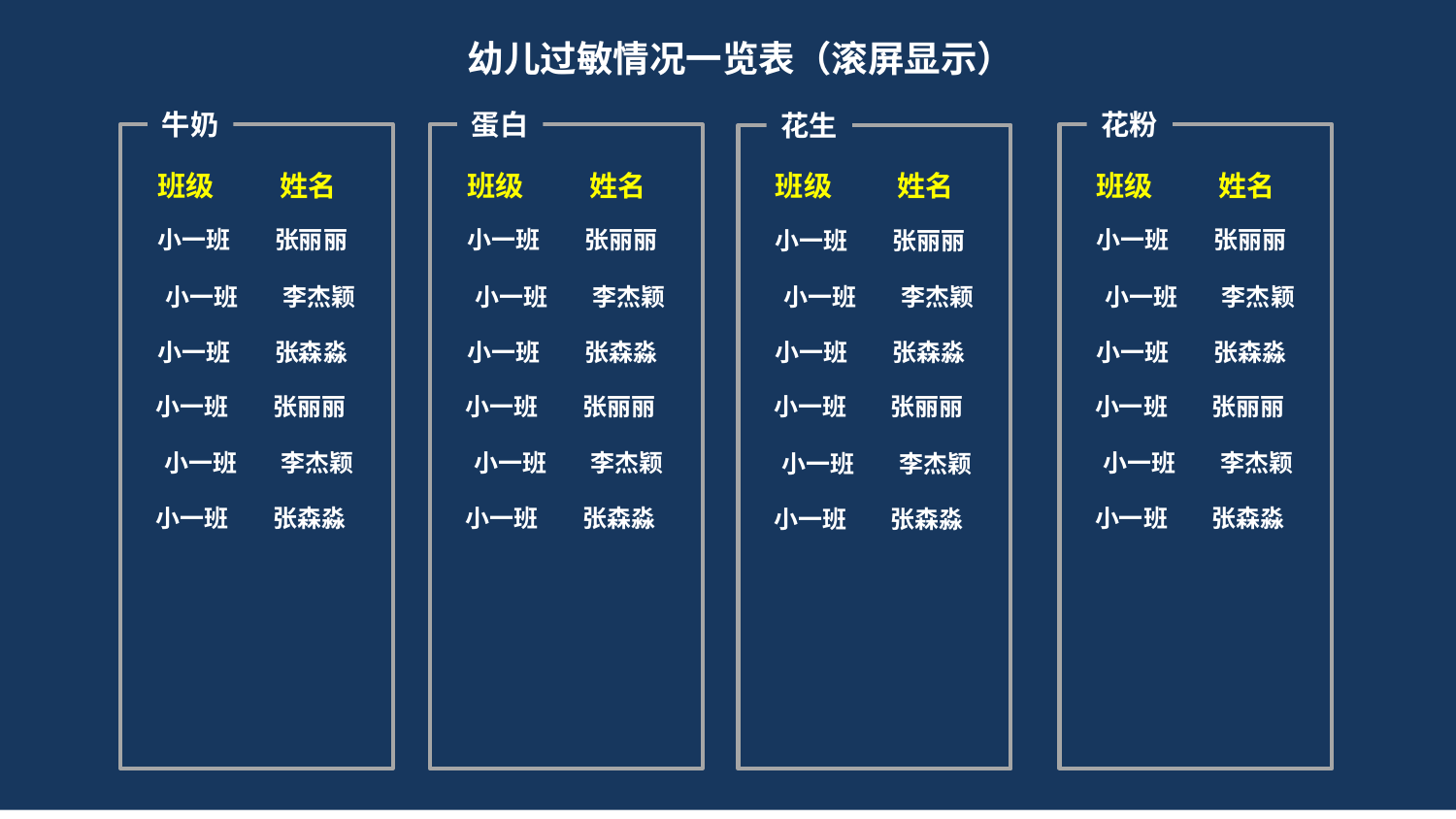

幼儿过敏情况一览表（滚屏显示）
牛奶
蛋白
花粉
花生

班级          姓名
班级          姓名
班级          姓名
班级          姓名
小一班        张丽丽
小一班        张丽丽
小一班        张丽丽
小一班        张丽丽
小一班        李杰颖
小一班        李杰颖
小一班        李杰颖
小一班        李杰颖
小一班        张森淼
小一班        张森淼
小一班        张森淼
小一班        张森淼
小一班        张丽丽
小一班        张丽丽
小一班        张丽丽
小一班        张丽丽
小一班        李杰颖
小一班        李杰颖
小一班        李杰颖
小一班        李杰颖
小一班        张森淼
小一班        张森淼
小一班        张森淼
小一班        张森淼